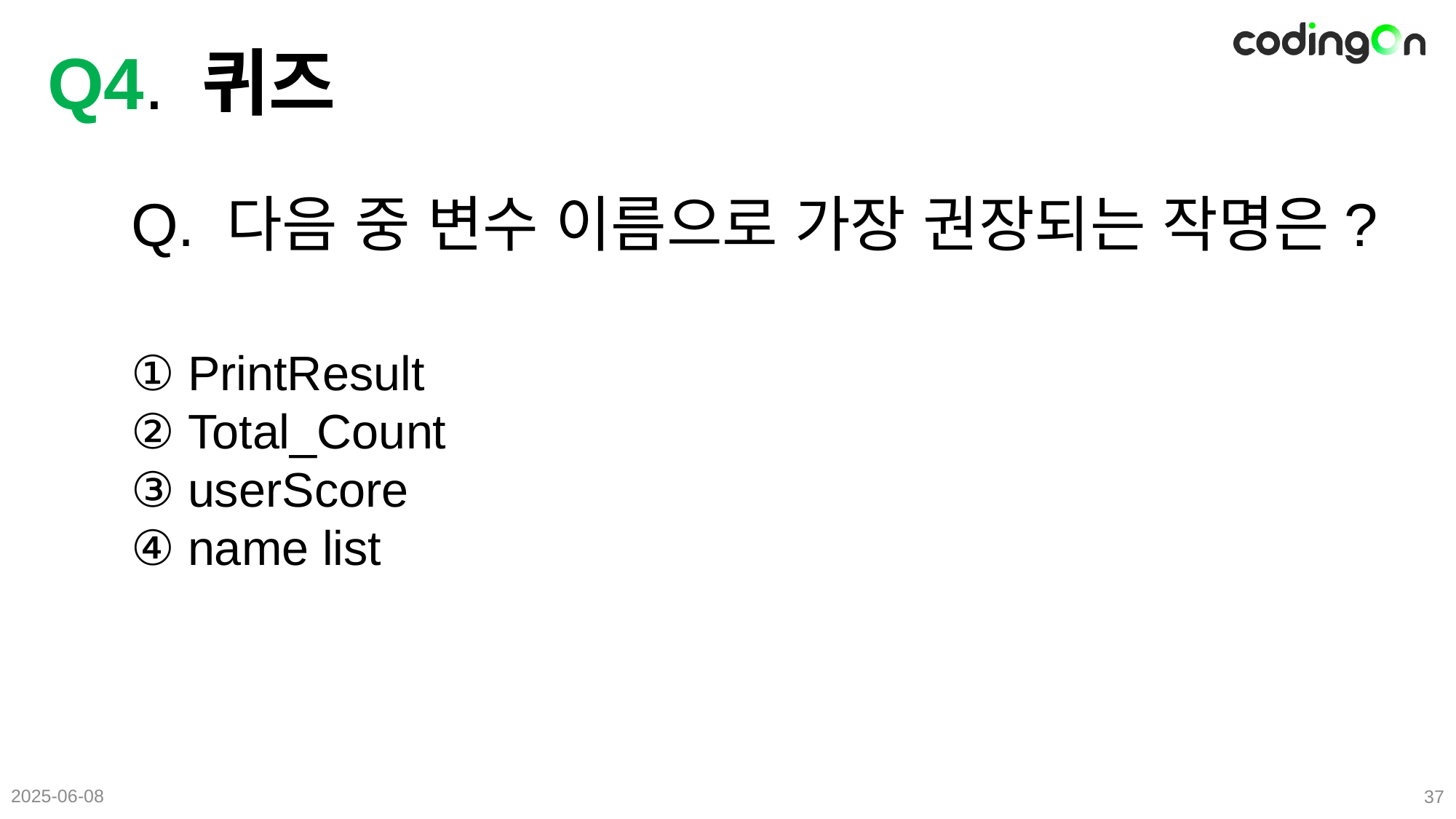

# Q4. 퀴즈
Q. 다음 중 변수 이름으로 가장 권장되는 작명은?

① PrintResult
② Total_Count
③ userScore
④ name list
2025-06-08
37